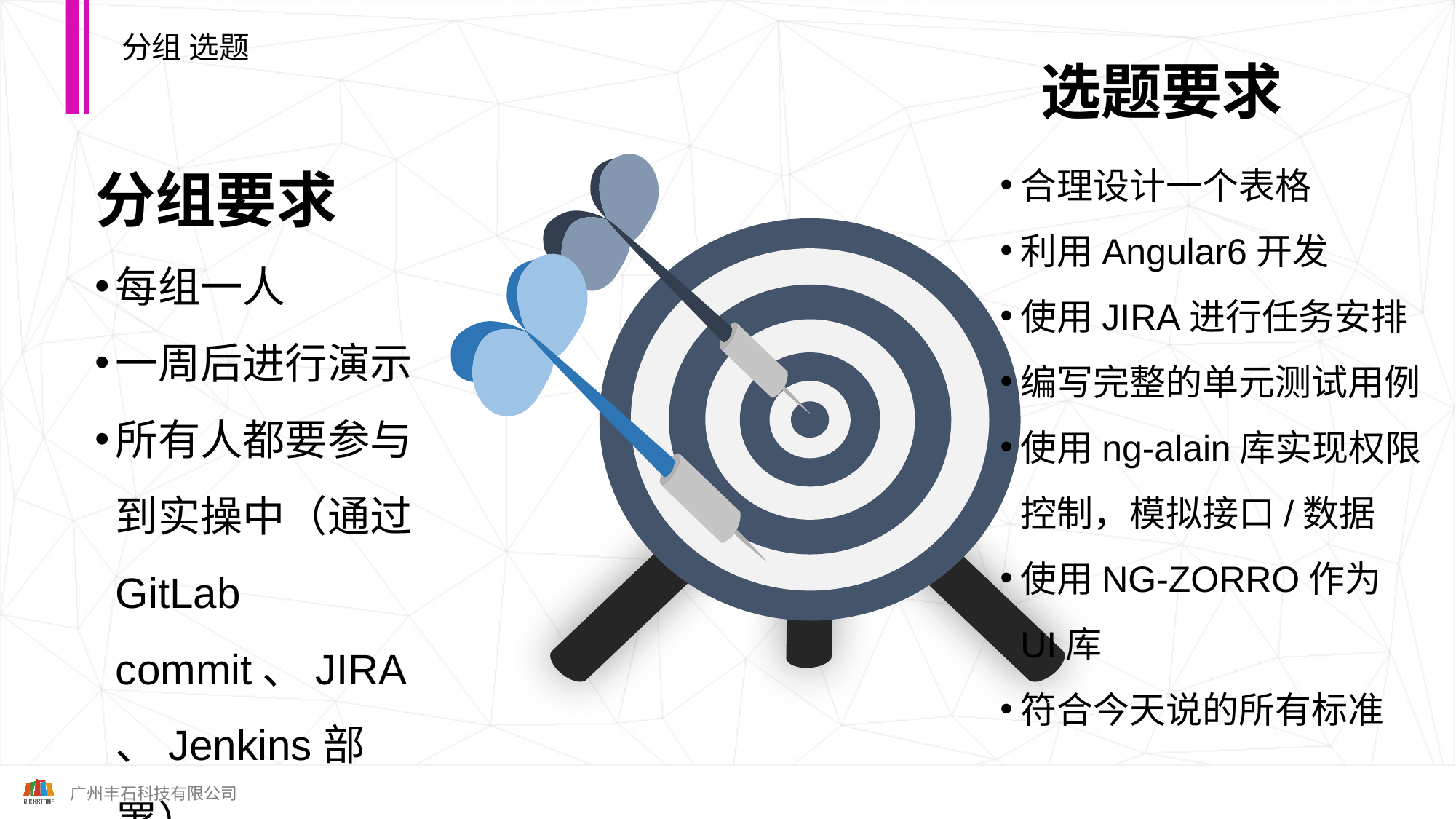

分组 选题
选题要求
合理设计一个表格
利用Angular6开发
使用JIRA进行任务安排
编写完整的单元测试用例
使用ng-alain库实现权限控制，模拟接口/数据
使用NG-ZORRO作为UI库
符合今天说的所有标准

分组要求
每组一人
一周后进行演示
所有人都要参与到实操中（通过GitLab  commit、JIRA、Jenkins部署）